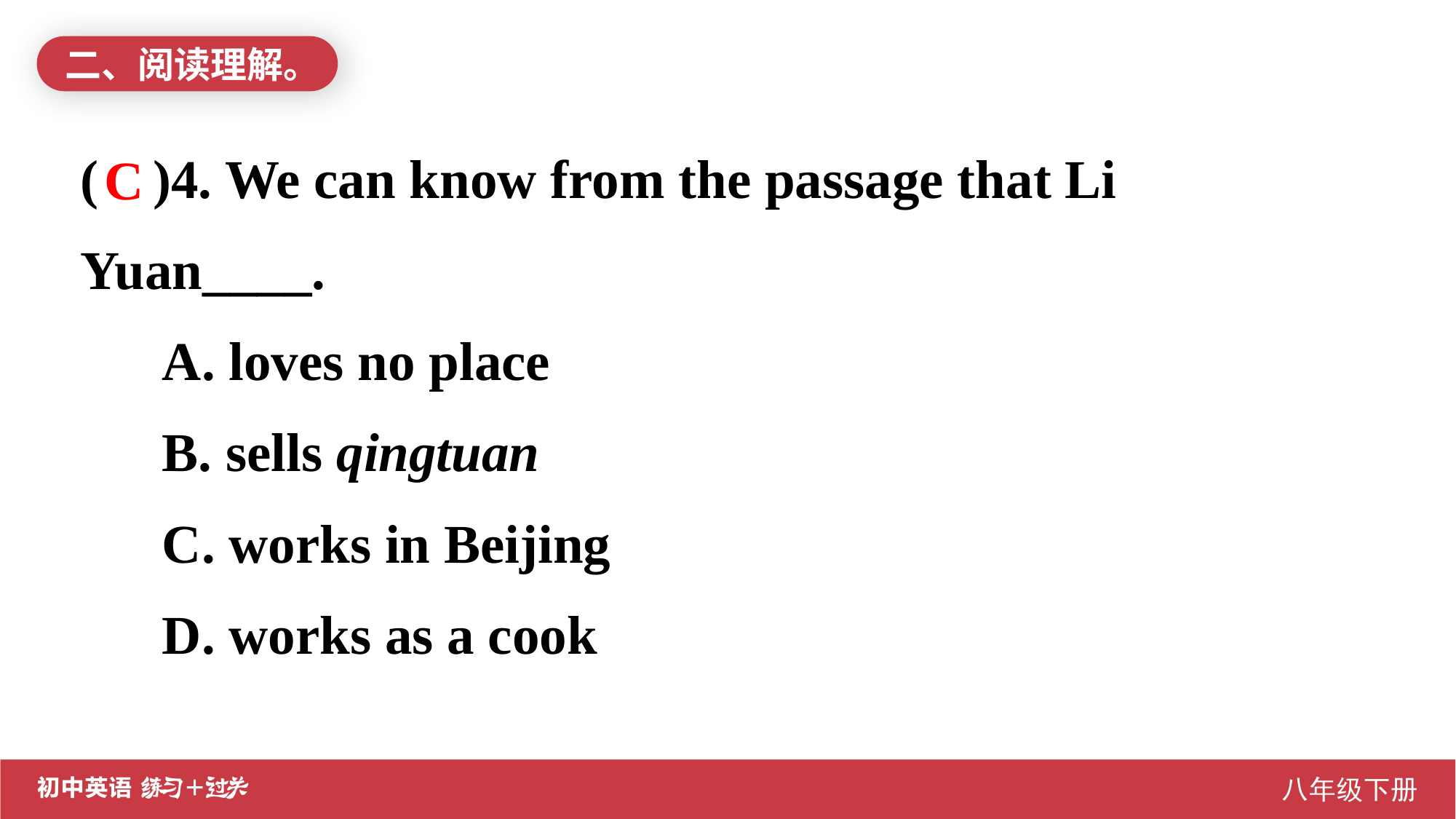

二、阅读理解。
(    )4. We can know from the passage that Li Yuan____.
      A. loves no place
      B. sells qingtuan
      C. works in Beijing
      D. works as a cook
C